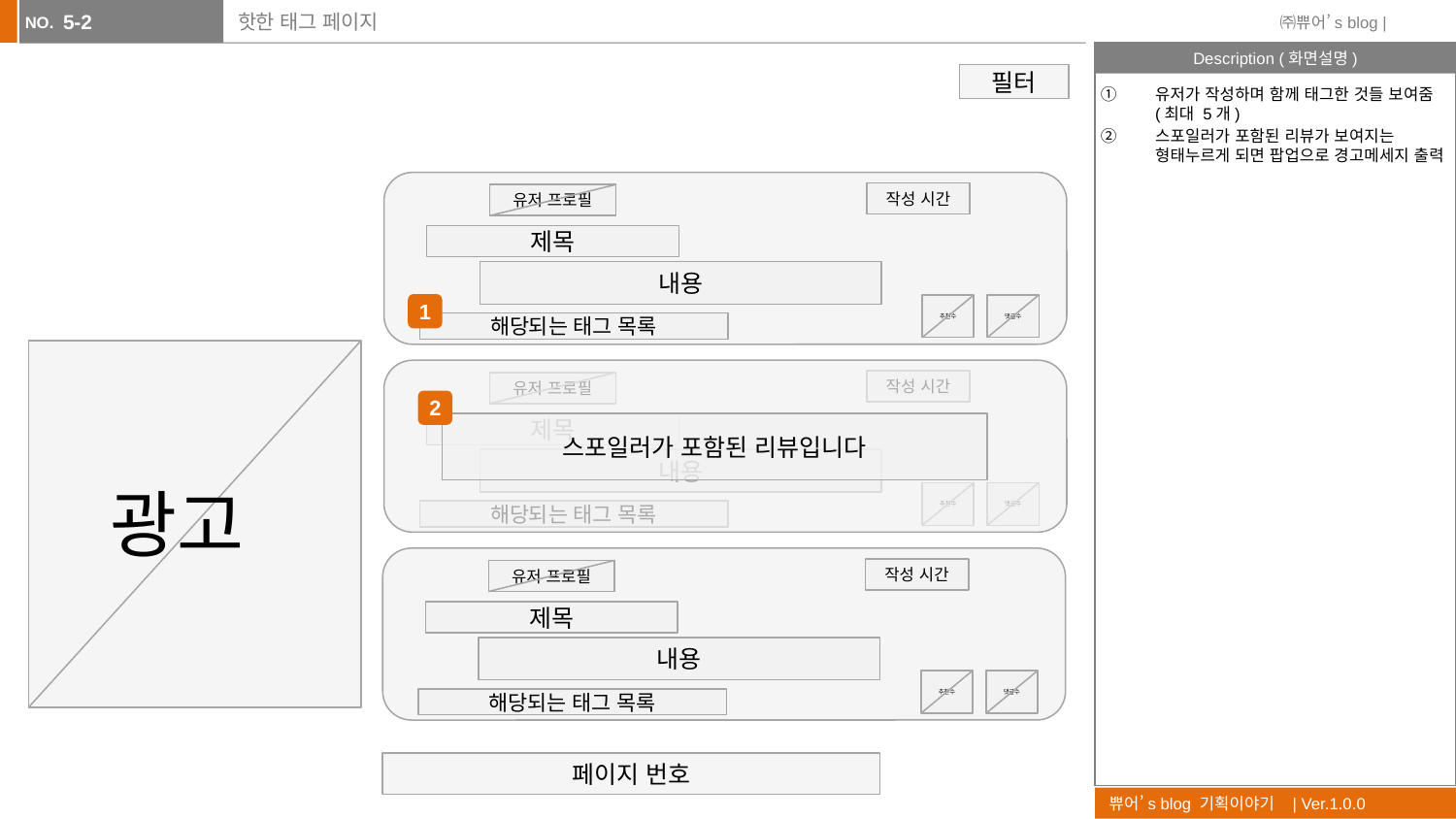

5-2
# 핫한 태그 페이지
필터
유저가 작성하며 함께 태그한 것들 보여줌 (최대 5개)
스포일러가 포함된 리뷰가 보여지는 형태누르게 되면 팝업으로 경고메세지 출력

작성 시간
유저 프로필
제목
내용
추천수
댓글수
해당되는 태그 목록
1

광고

작성 시간
유저 프로필
2
제목
스포일러가 포함된 리뷰입니다
내용
추천수
댓글수
해당되는 태그 목록

작성 시간
유저 프로필
제목
내용
추천수
댓글수
해당되는 태그 목록
페이지 번호